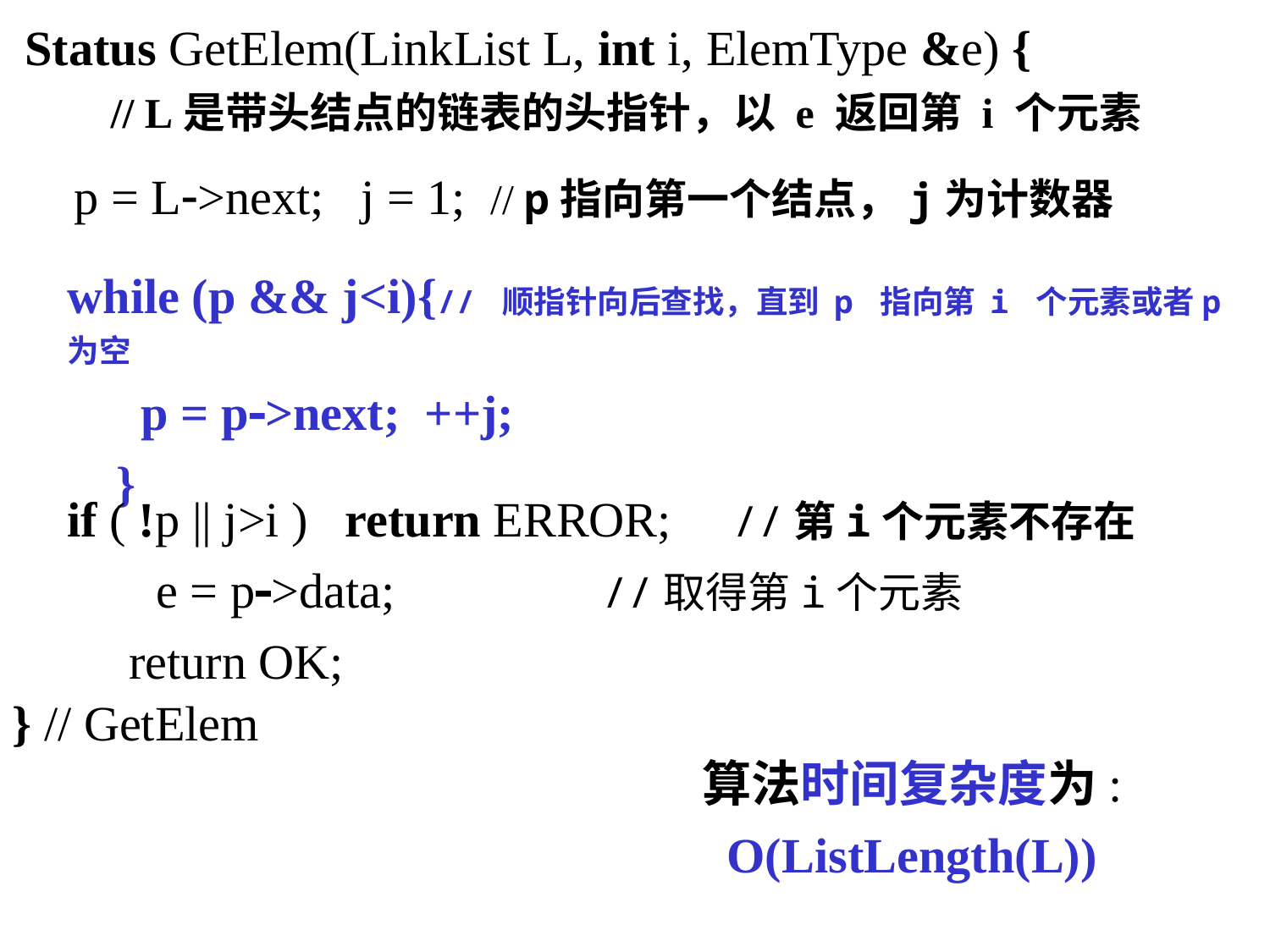

Status GetElem(LinkList L, int i, ElemType &e) {
        // L是带头结点的链表的头指针，以 e 返回第 i 个元素

} // GetElem
p = L−>next;   j = 1;  // p指向第一个结点，j为计数器
while (p && j<i){// 顺指针向后查找，直到 p 指向第 i 个元素或者p为空
      p = p−>next;  ++j;
    }
if ( !p || j>i )   return ERROR;     //第i个元素不存在
   e = p−>data;       //取得第i个元素
     return OK;
算法时间复杂度为:
O(ListLength(L))